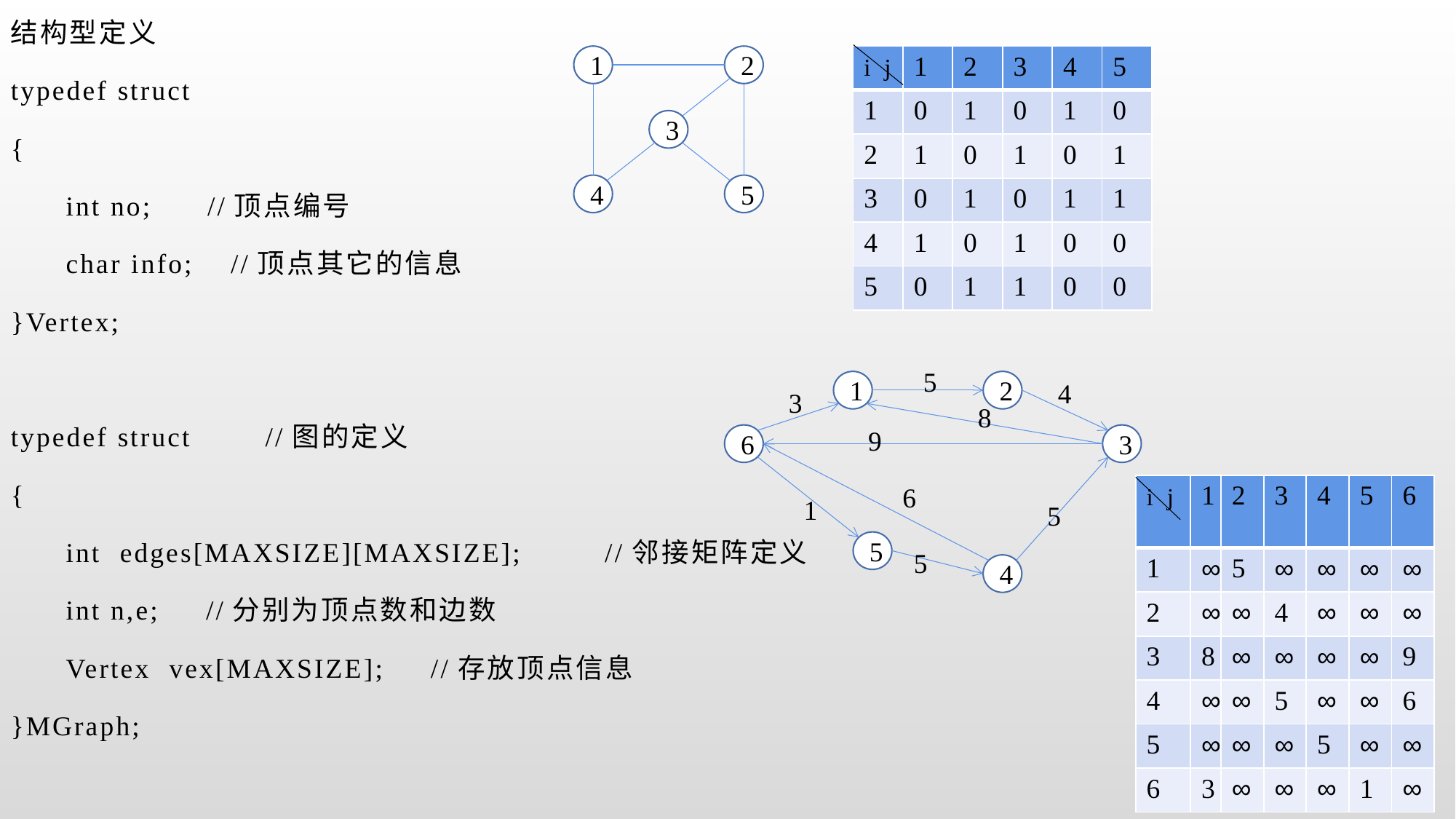

结构型定义
typedef struct
{
      int no;      //顶点编号
      char info;    //顶点其它的信息
}Vertex;

typedef struct        //图的定义
{
      int  edges[MAXSIZE][MAXSIZE];         //邻接矩阵定义
      int n,e;     //分别为顶点数和边数
      Vertex  vex[MAXSIZE];     //存放顶点信息
}MGraph;
1
2
| i j | 1 | 2 | 3 | 4 | 5 |
| --- | --- | --- | --- | --- | --- |
| 1 | 0 | 1 | 0 | 1 | 0 |
| 2 | 1 | 0 | 1 | 0 | 1 |
| 3 | 0 | 1 | 0 | 1 | 1 |
| 4 | 1 | 0 | 1 | 0 | 0 |
| 5 | 0 | 1 | 1 | 0 | 0 |
3
4
5
5
1
2
4
3
8
9
6
3
6
| i j | 1 | 2 | 3 | 4 | 5 | 6 |
| --- | --- | --- | --- | --- | --- | --- |
| 1 | ∞ | 5 | ∞ | ∞ | ∞ | ∞ |
| 2 | ∞ | ∞ | 4 | ∞ | ∞ | ∞ |
| 3 | 8 | ∞ | ∞ | ∞ | ∞ | 9 |
| 4 | ∞ | ∞ | 5 | ∞ | ∞ | 6 |
| 5 | ∞ | ∞ | ∞ | 5 | ∞ | ∞ |
| 6 | 3 | ∞ | ∞ | ∞ | 1 | ∞ |
1
5
5
5
4